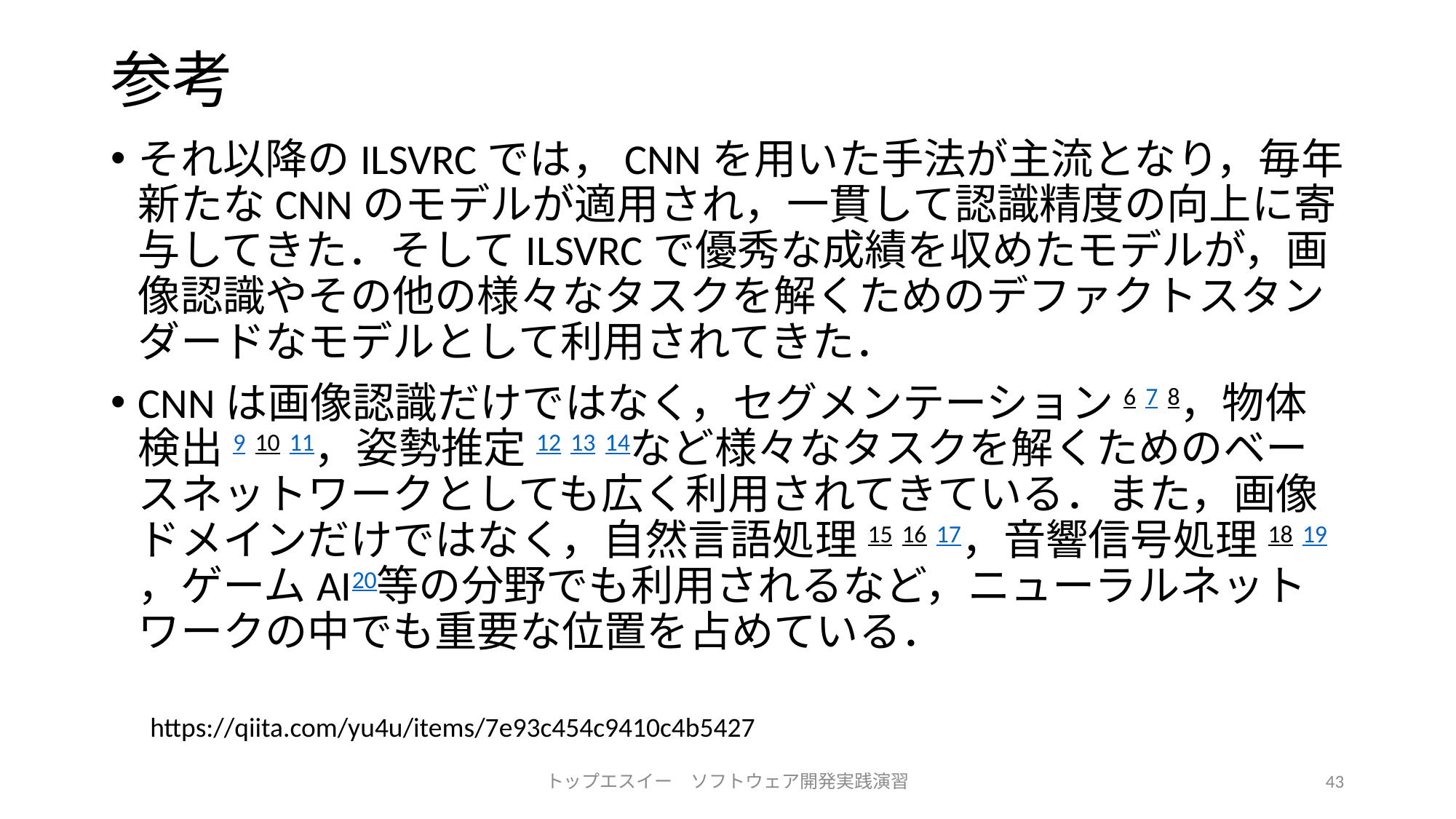

# 参考
それ以降のILSVRCでは，CNNを用いた手法が主流となり，毎年新たなCNNのモデルが適用され，一貫して認識精度の向上に寄与してきた．そしてILSVRCで優秀な成績を収めたモデルが，画像認識やその他の様々なタスクを解くためのデファクトスタンダードなモデルとして利用されてきた．
CNNは画像認識だけではなく，セグメンテーション6 7 8，物体検出9 10 11，姿勢推定12 13 14など様々なタスクを解くためのベースネットワークとしても広く利用されてきている．また，画像ドメインだけではなく，自然言語処理15 16 17，音響信号処理18 19，ゲームAI20等の分野でも利用されるなど，ニューラルネットワークの中でも重要な位置を占めている．
https://qiita.com/yu4u/items/7e93c454c9410c4b5427
トップエスイー　ソフトウェア開発実践演習
43